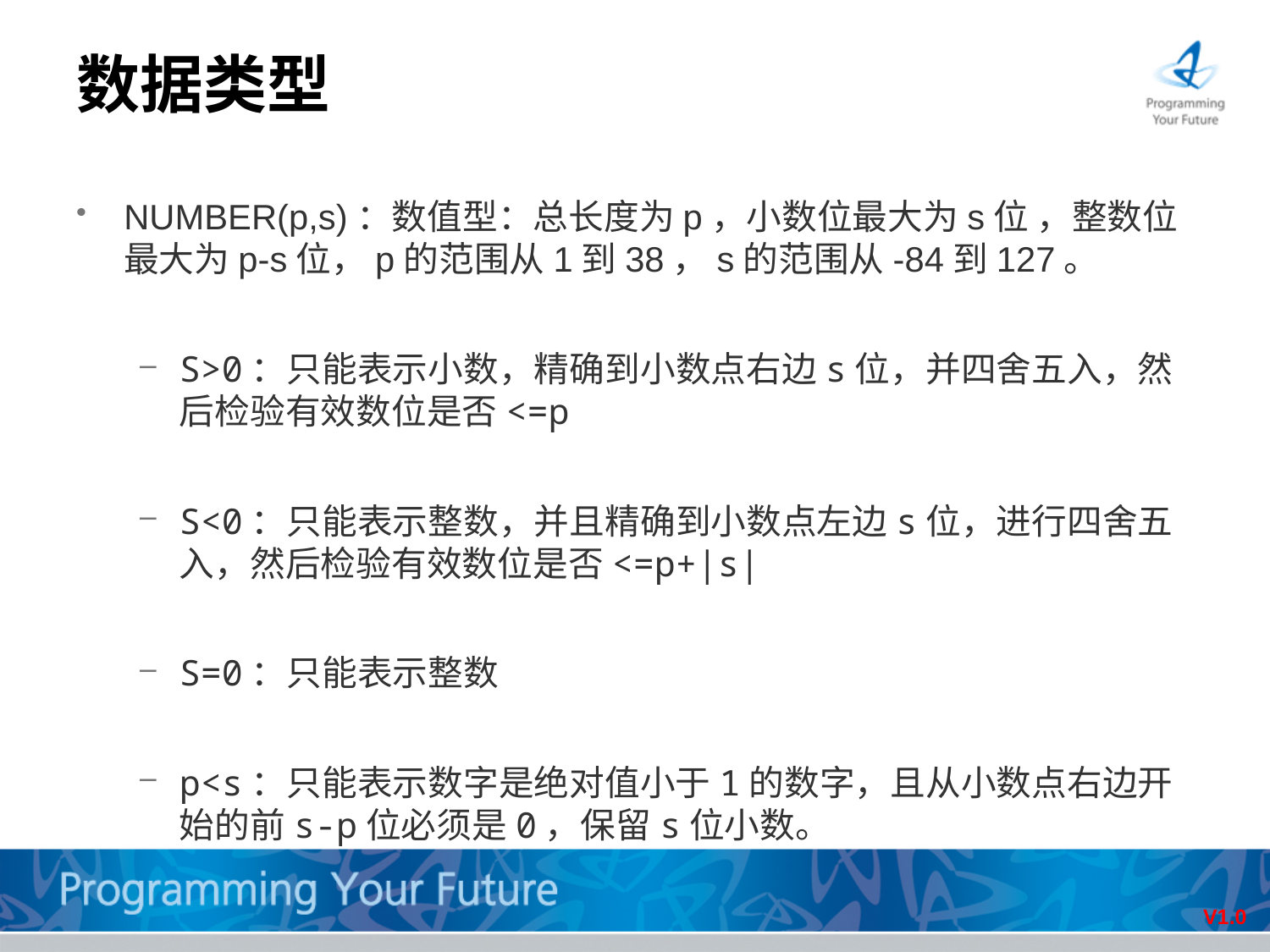

# 数据类型

NUMBER(p,s)：数值型：总长度为p，小数位最大为s位 ，整数位最大为p-s位，p的范围从1到38，s的范围从-84到127。

S>0：只能表示小数，精确到小数点右边s位，并四舍五入，然后检验有效数位是否<=p

S<0：只能表示整数，并且精确到小数点左边s位，进行四舍五入，然后检验有效数位是否<=p+|s|

S=0：只能表示整数

p<s：只能表示数字是绝对值小于1的数字，且从小数点右边开始的前s-p位必须是0，保留s位小数。